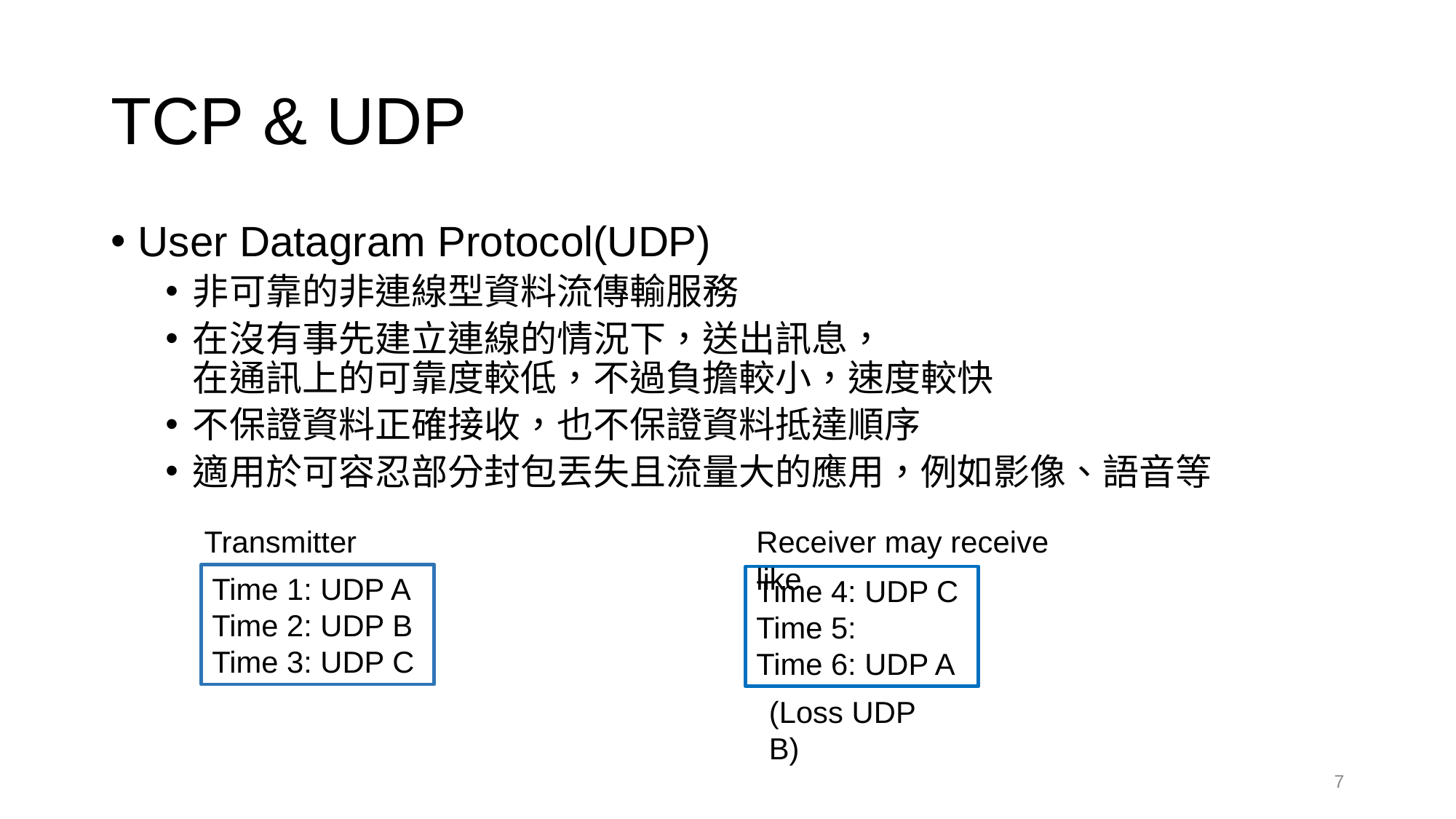

# TCP & UDP
User Datagram Protocol(UDP)
非可靠的非連線型資料流傳輸服務
在沒有事先建立連線的情況下，送出訊息，
在通訊上的可靠度較低，不過負擔較小，速度較快
不保證資料正確接收，也不保證資料抵達順序
適用於可容忍部分封包丟失且流量大的應用，例如影像、語音等
Transmitter
Receiver may receive like
Time 1: UDP A
Time 2: UDP B
Time 3: UDP C
Time 4: UDP C
Time 5:
Time 6: UDP A
(Loss UDP B)
7